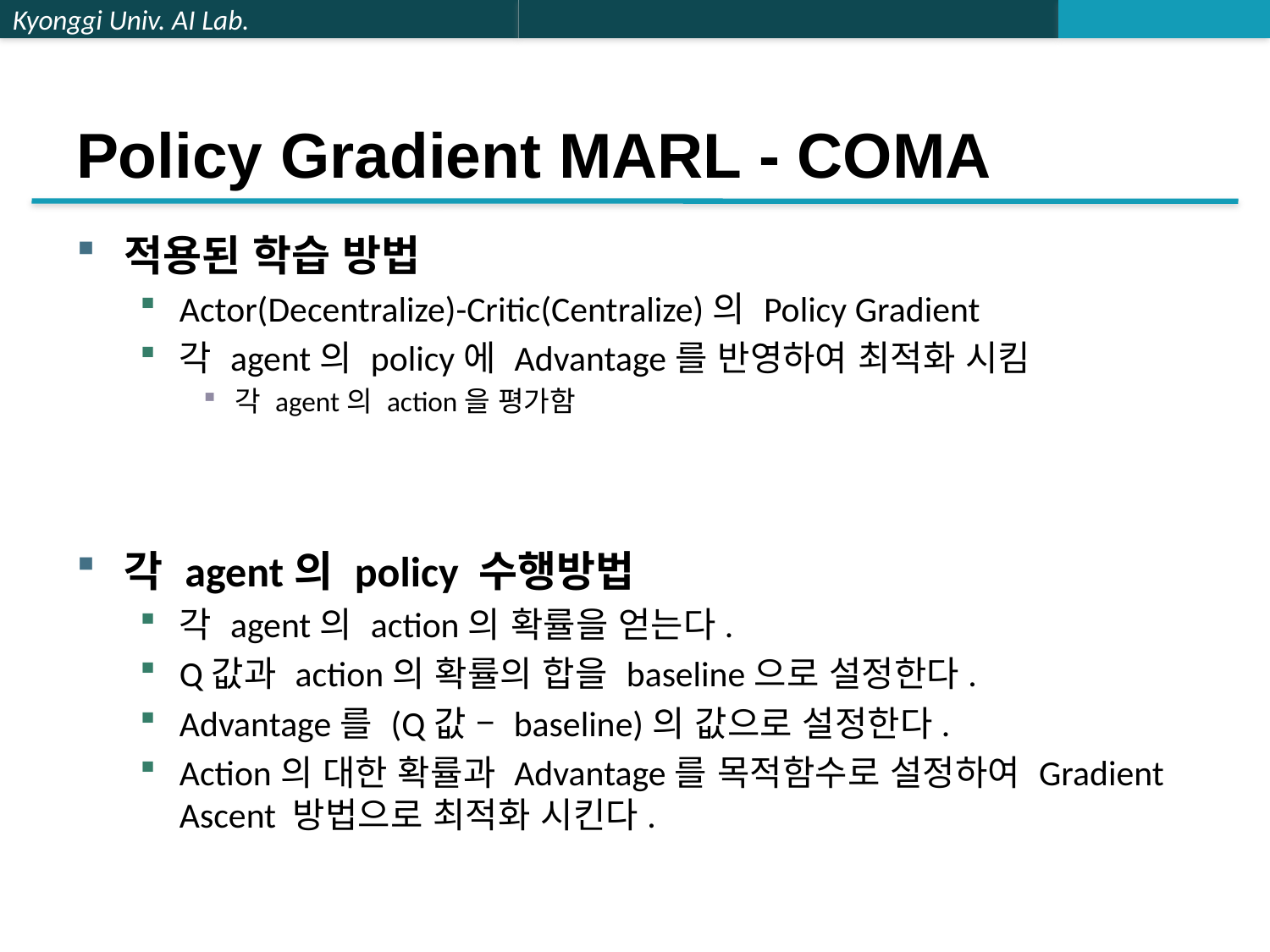

# Policy Gradient MARL - COMA
적용된 학습 방법
Actor(Decentralize)-Critic(Centralize)의 Policy Gradient
각 agent의 policy에 Advantage를 반영하여 최적화 시킴
각 agent의 action을 평가함

각 agent의 policy 수행방법
각 agent의 action의 확률을 얻는다.
Q값과 action의 확률의 합을 baseline으로 설정한다.
Advantage를 (Q값 – baseline)의 값으로 설정한다.
Action의 대한 확률과 Advantage를 목적함수로 설정하여 Gradient Ascent 방법으로 최적화 시킨다.